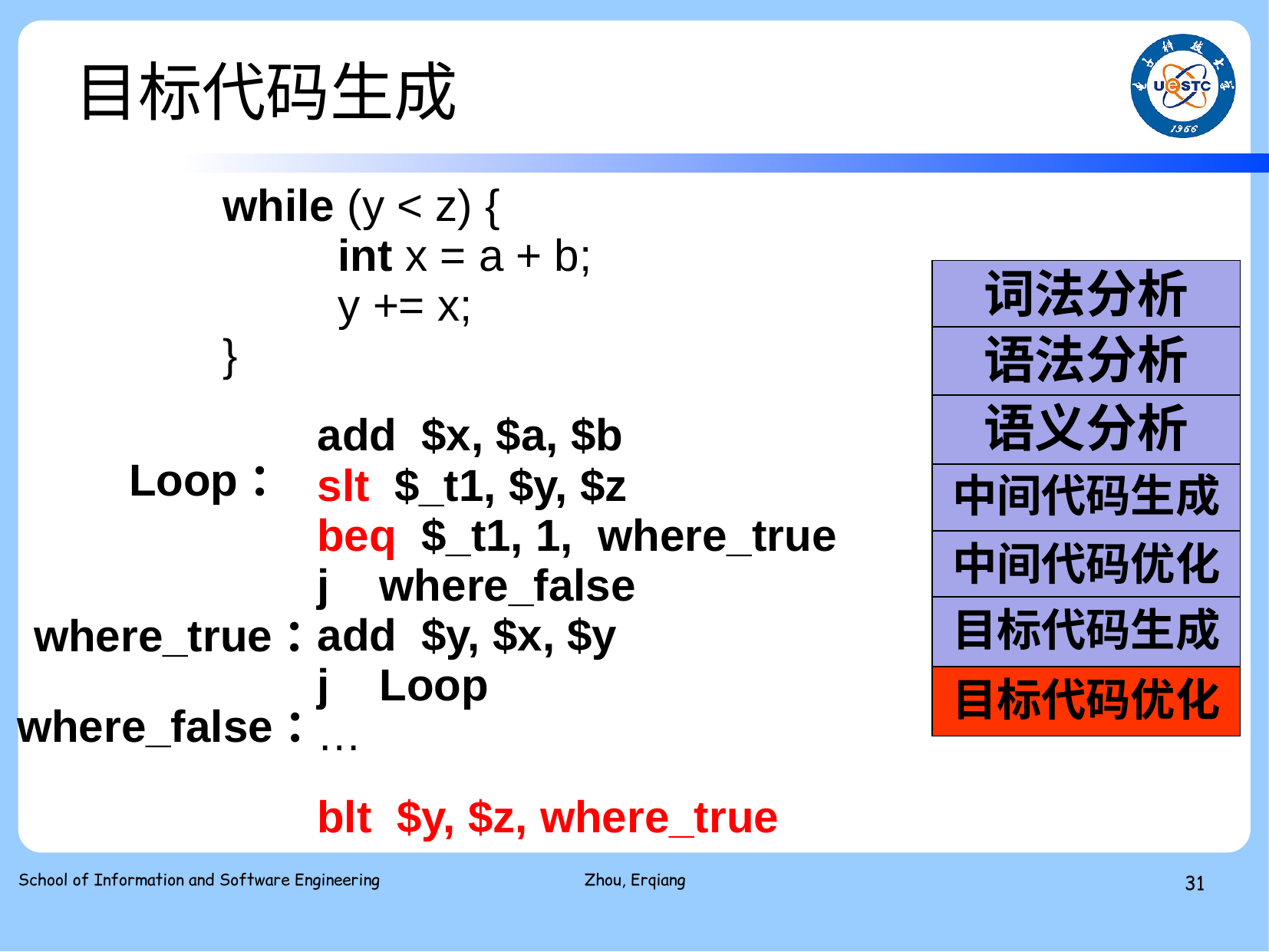

目标代码生成
while (y < z) {
	int x = a + b;
	y += x;
}
词法分析
语法分析
语义分析
add  $x, $a, $b
slt  $_t1, $y, $z
beq  $_t1, 1,  where_true
j    where_false
add  $y, $x, $y
j    Loop
…
    Loop：
中间代码生成
中间代码优化
目标代码生成
where_true：
目标代码优化
where_false：
blt  $y, $z, where_true
School of Information and Software Engineering
Zhou, Erqiang
31